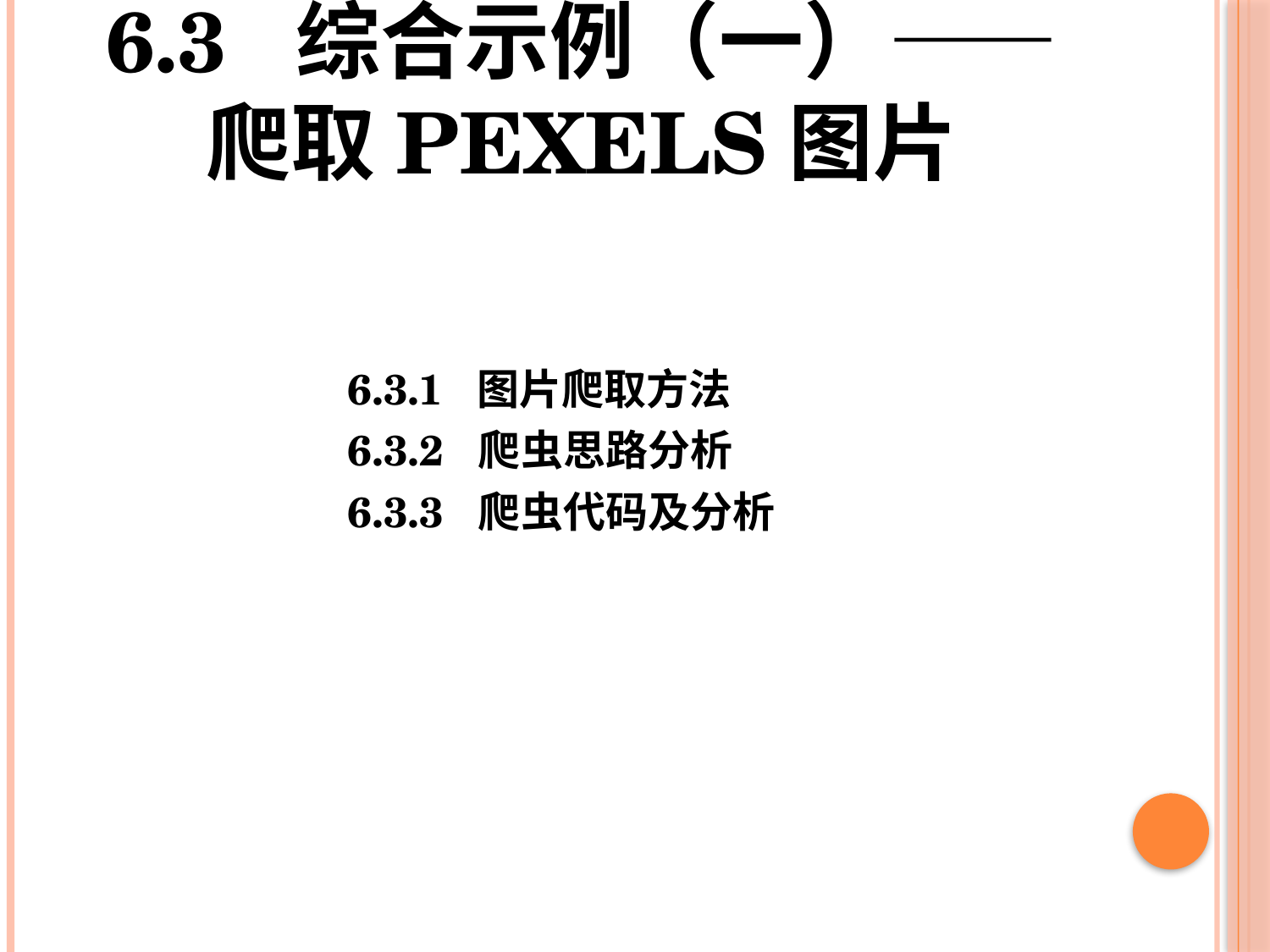

# 6.3  综合示例（一）——爬取Pexels图片
6.3.1  图片爬取方法
6.3.2  爬虫思路分析
6.3.3  爬虫代码及分析